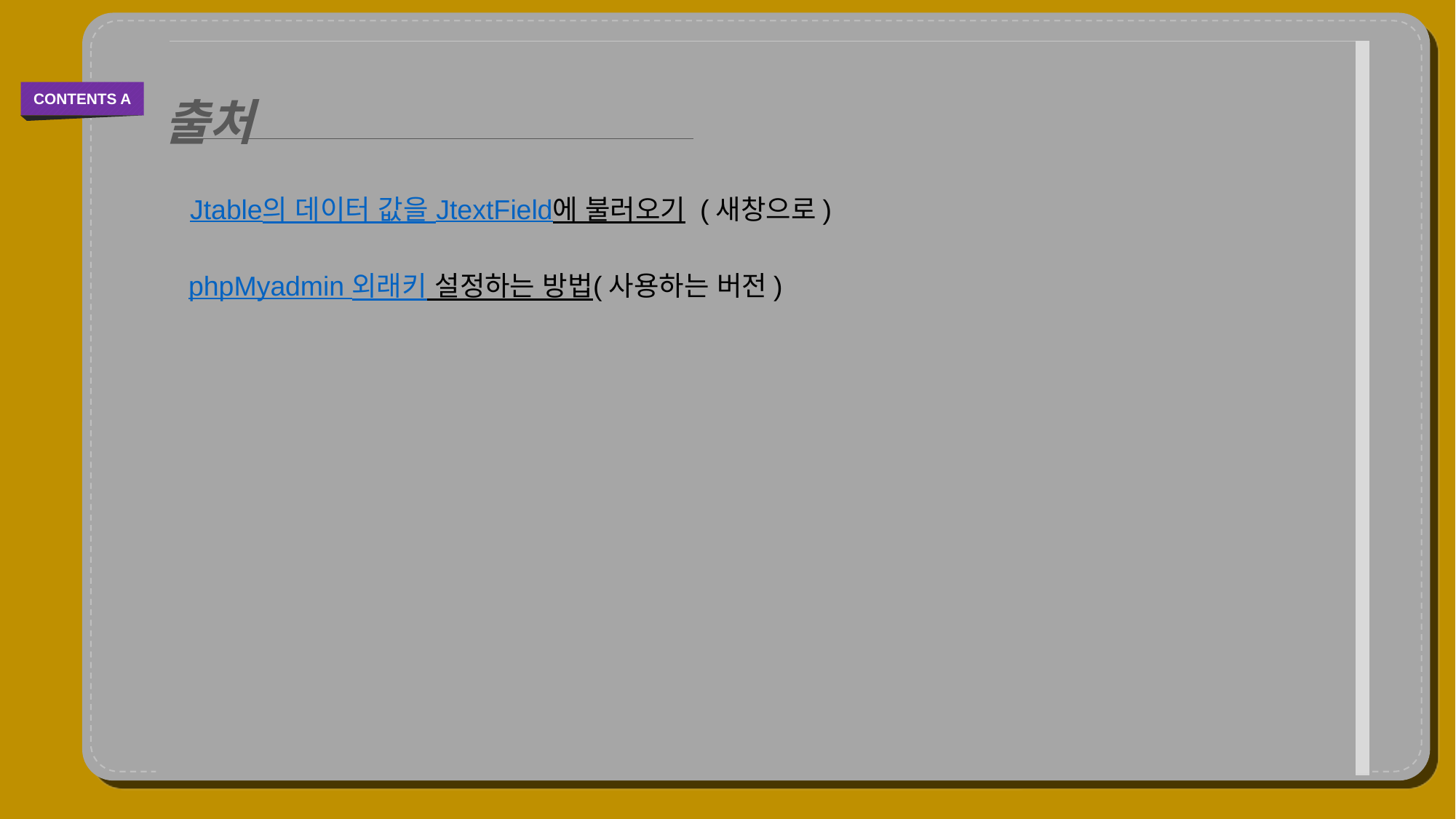

출처
CONTENTS A

Jtable의 데이터 값을 JtextField에 불러오기 (새창으로)

phpMyadmin 외래키 설정하는 방법(사용하는 버전)